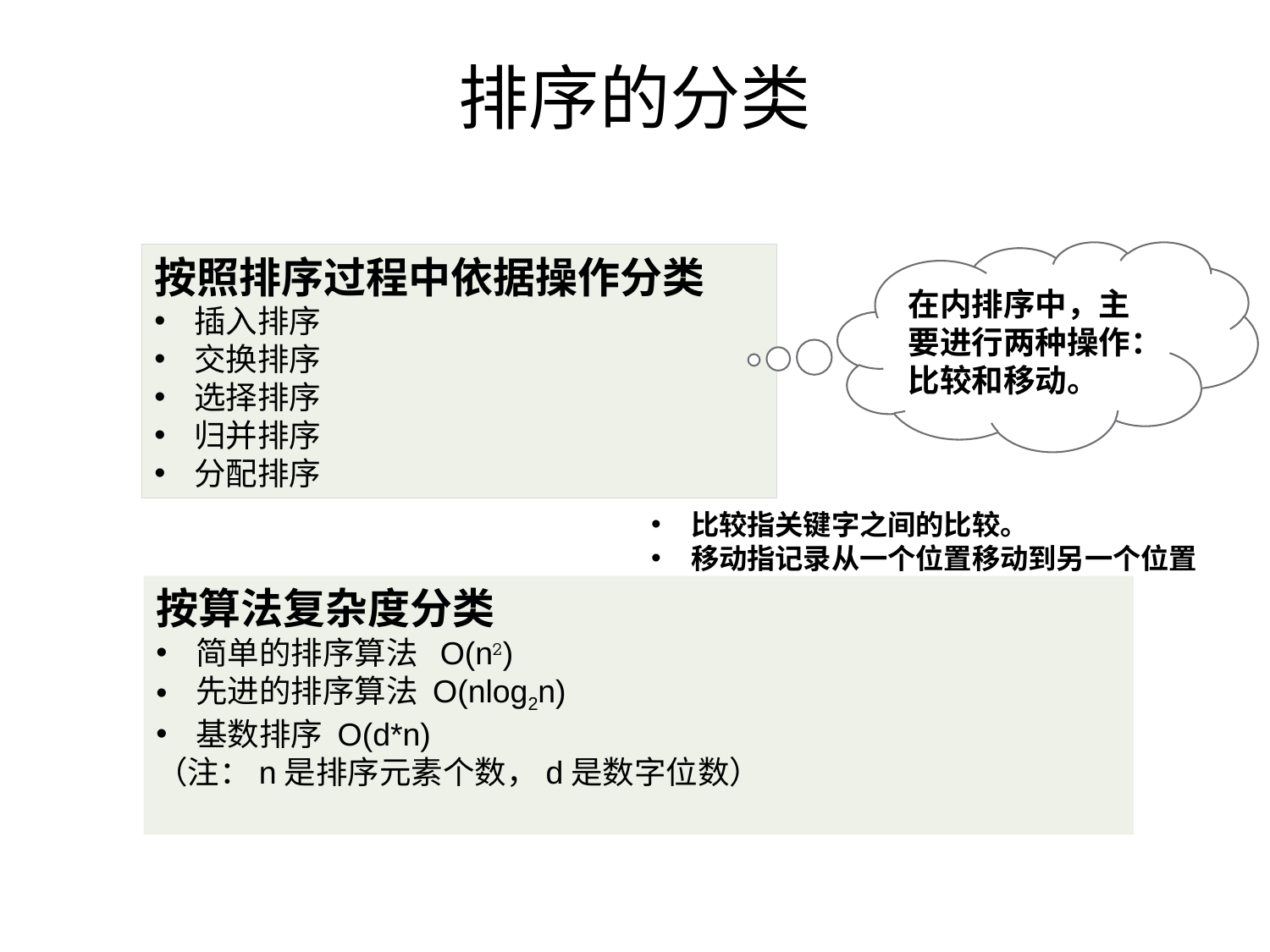

# 排序的分类
在内排序中，主要进行两种操作：比较和移动。
按照排序过程中依据操作分类
插入排序
交换排序
选择排序
归并排序
分配排序
比较指关键字之间的比较。
移动指记录从一个位置移动到另一个位置
按算法复杂度分类
简单的排序算法  O(n2)
先进的排序算法 O(nlog2n)
基数排序 O(d*n)
（注：n是排序元素个数，d是数字位数）